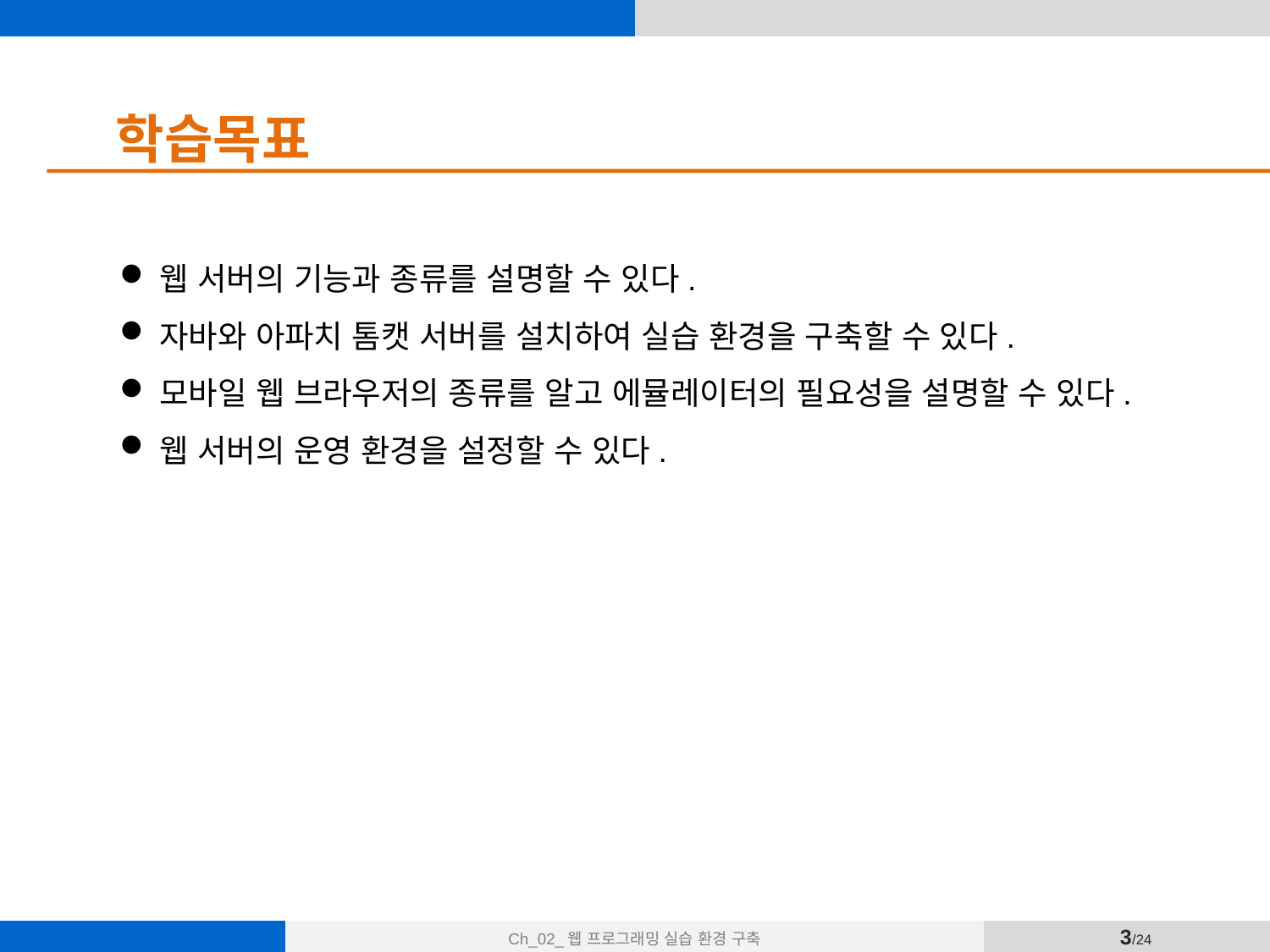

학습목표

웹 서버의 기능과 종류를 설명할 수 있다.
자바와 아파치 톰캣 서버를 설치하여 실습 환경을 구축할 수 있다.
모바일 웹 브라우저의 종류를 알고 에뮬레이터의 필요성을 설명할 수 있다.
웹 서버의 운영 환경을 설정할 수 있다.